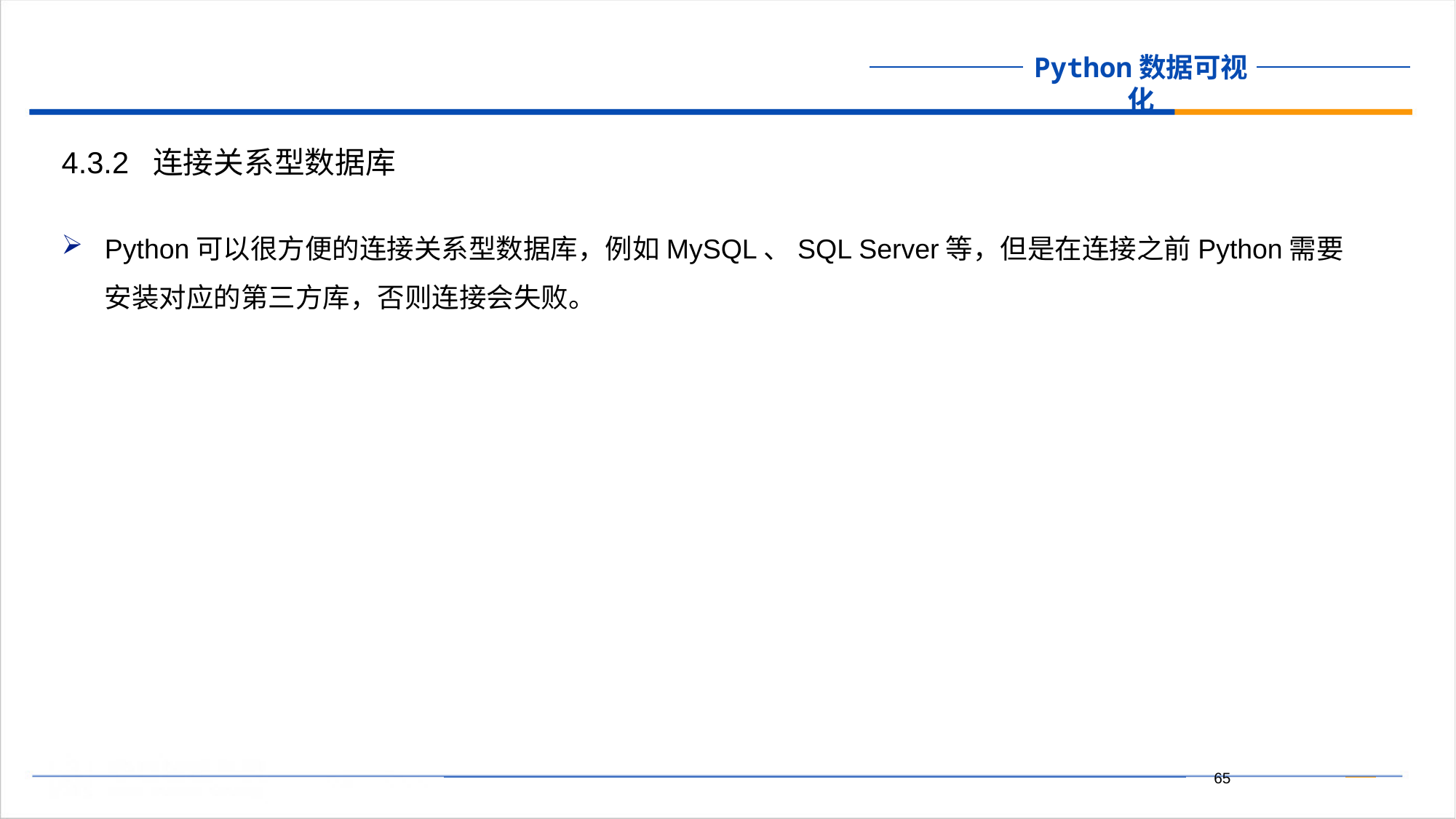

4.3.2  连接关系型数据库
Python可以很方便的连接关系型数据库，例如MySQL、SQL Server等，但是在连接之前Python需要安装对应的第三方库，否则连接会失败。